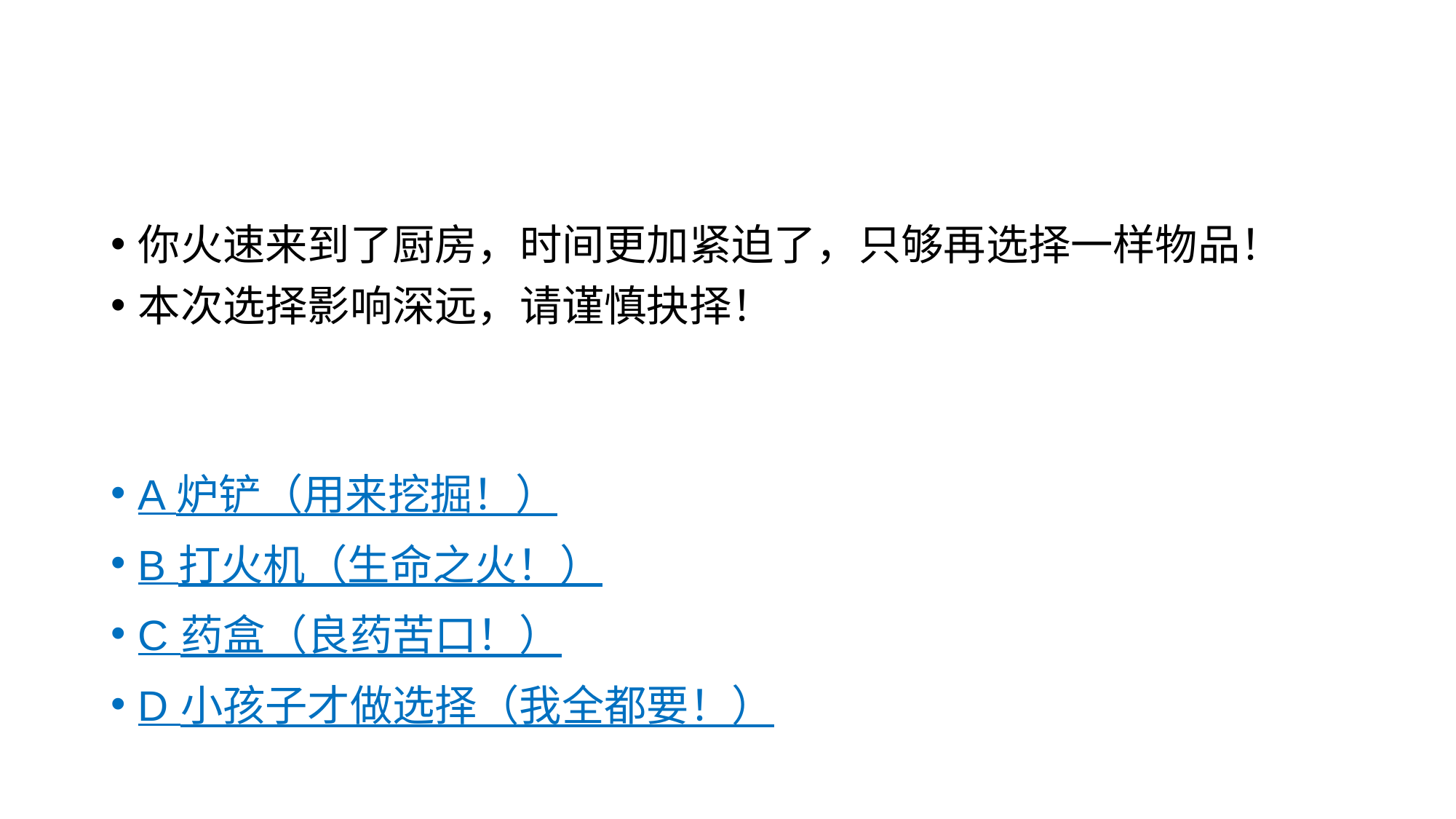

你火速来到了厨房，时间更加紧迫了，只够再选择一样物品！
本次选择影响深远，请谨慎抉择！

A 炉铲（用来挖掘！）
B 打火机（生命之火！）
C 药盒（良药苦口！）
D 小孩子才做选择（我全都要！）